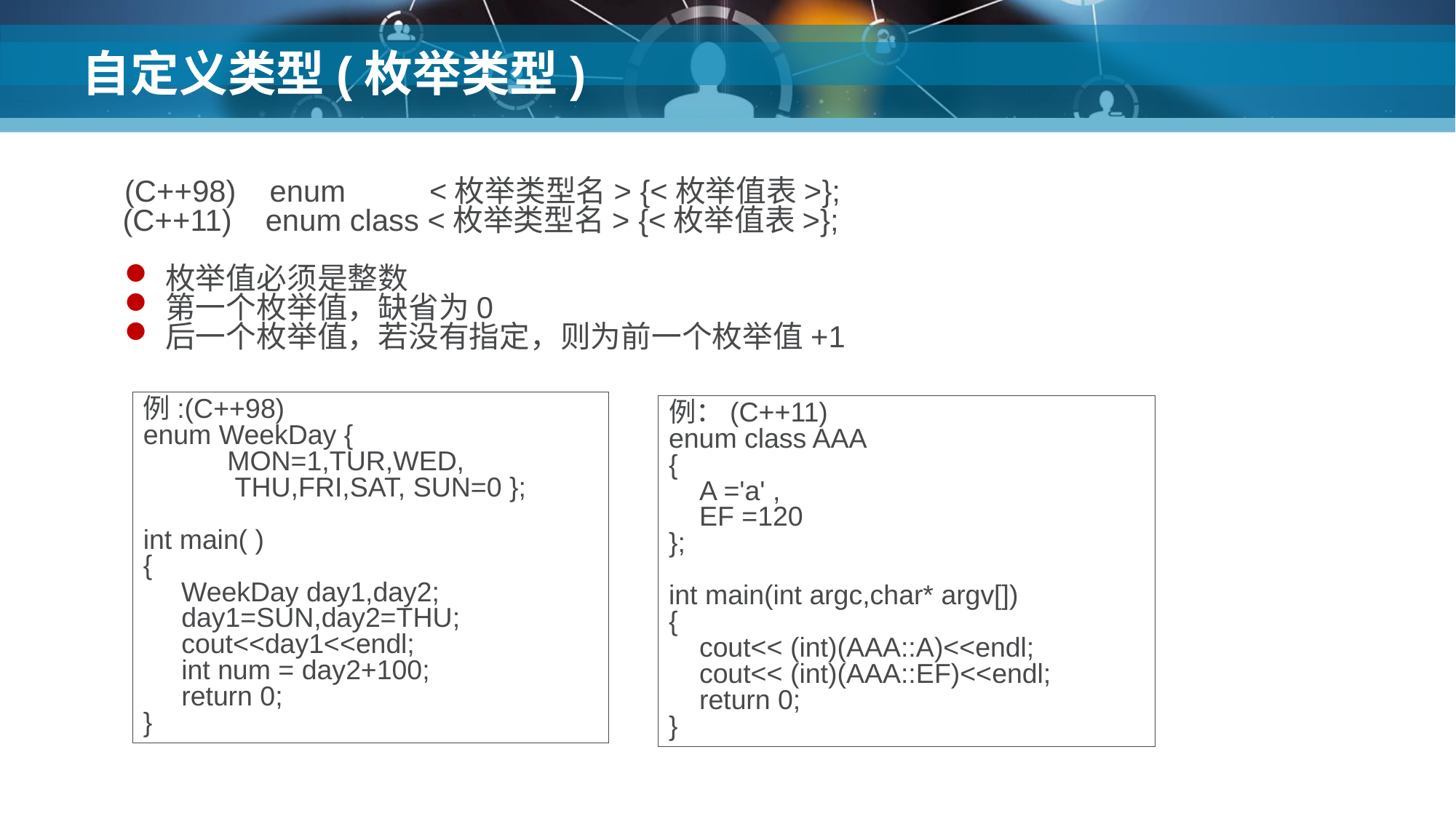

# 自定义类型(枚举类型)
(C++98)    enum          <枚举类型名> {<枚举值表>};
     (C++11)    enum class <枚举类型名> {<枚举值表>};
枚举值必须是整数
第一个枚举值，缺省为0
后一个枚举值，若没有指定，则为前一个枚举值+1
例:(C++98)
enum WeekDay {
           MON=1,TUR,WED,
            THU,FRI,SAT, SUN=0 };
int main( )
{
     WeekDay day1,day2;
     day1=SUN,day2=THU;
     cout<<day1<<endl;
     int num = day2+100;
     return 0;
}
例：(C++11)
enum class AAA
{
    A ='a' ,
    EF =120
};
int main(int argc,char* argv[])
{
    cout<< (int)(AAA::A)<<endl;
    cout<< (int)(AAA::EF)<<endl;
    return 0;
}